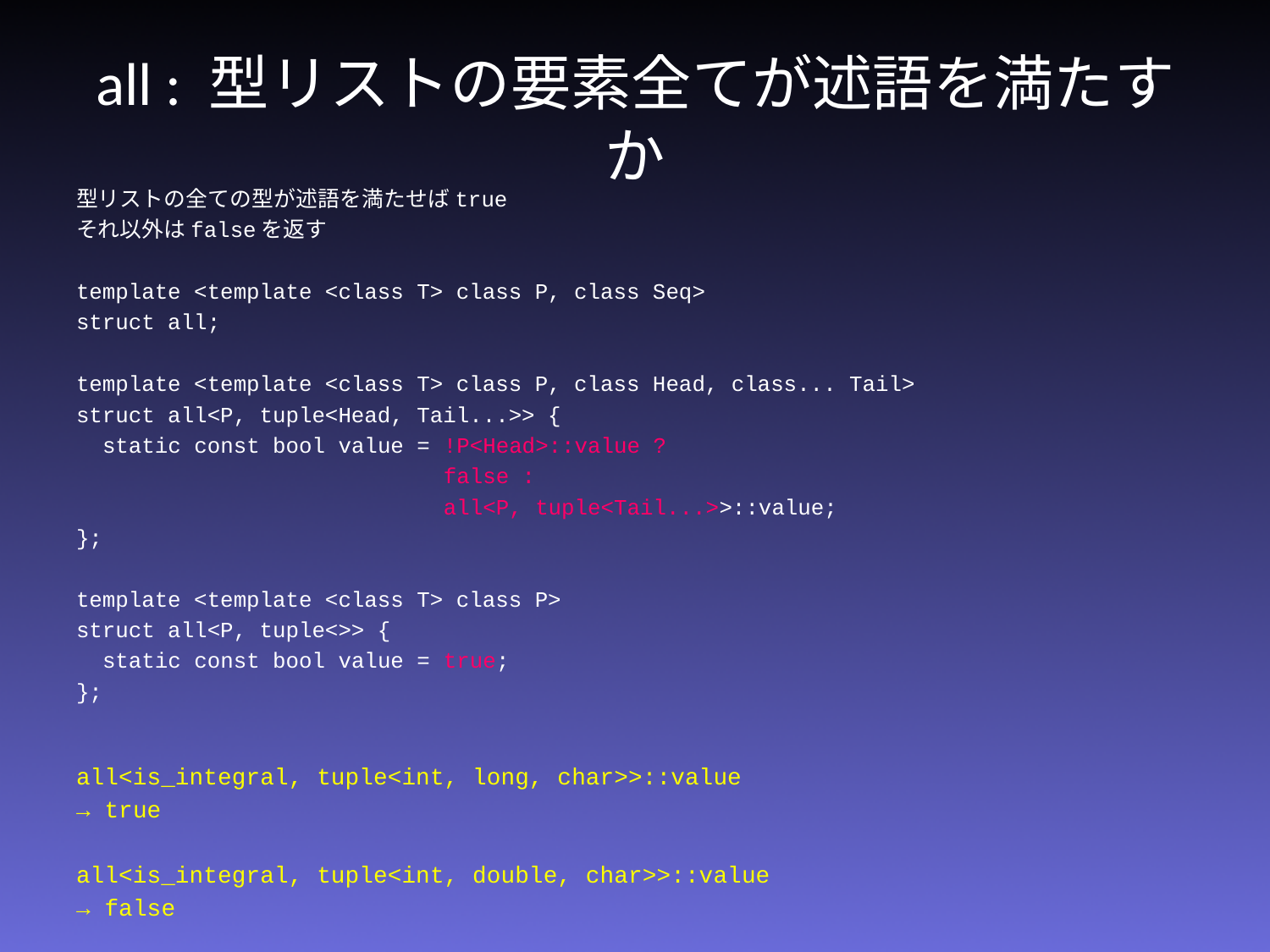

# all : 型リストの要素全てが述語を満たすか
型リストの全ての型が述語を満たせばtrue
それ以外はfalseを返す

template <template <class T> class P, class Seq>
struct all;

template <template <class T> class P, class Head, class... Tail>
struct all<P, tuple<Head, Tail...>> {
  static const bool value = !P<Head>::value ?
                            false :
                            all<P, tuple<Tail...>>::value;
};

template <template <class T> class P>
struct all<P, tuple<>> {
  static const bool value = true;
};

all<is_integral, tuple<int, long, char>>::value
→ true

all<is_integral, tuple<int, double, char>>::value
→ false